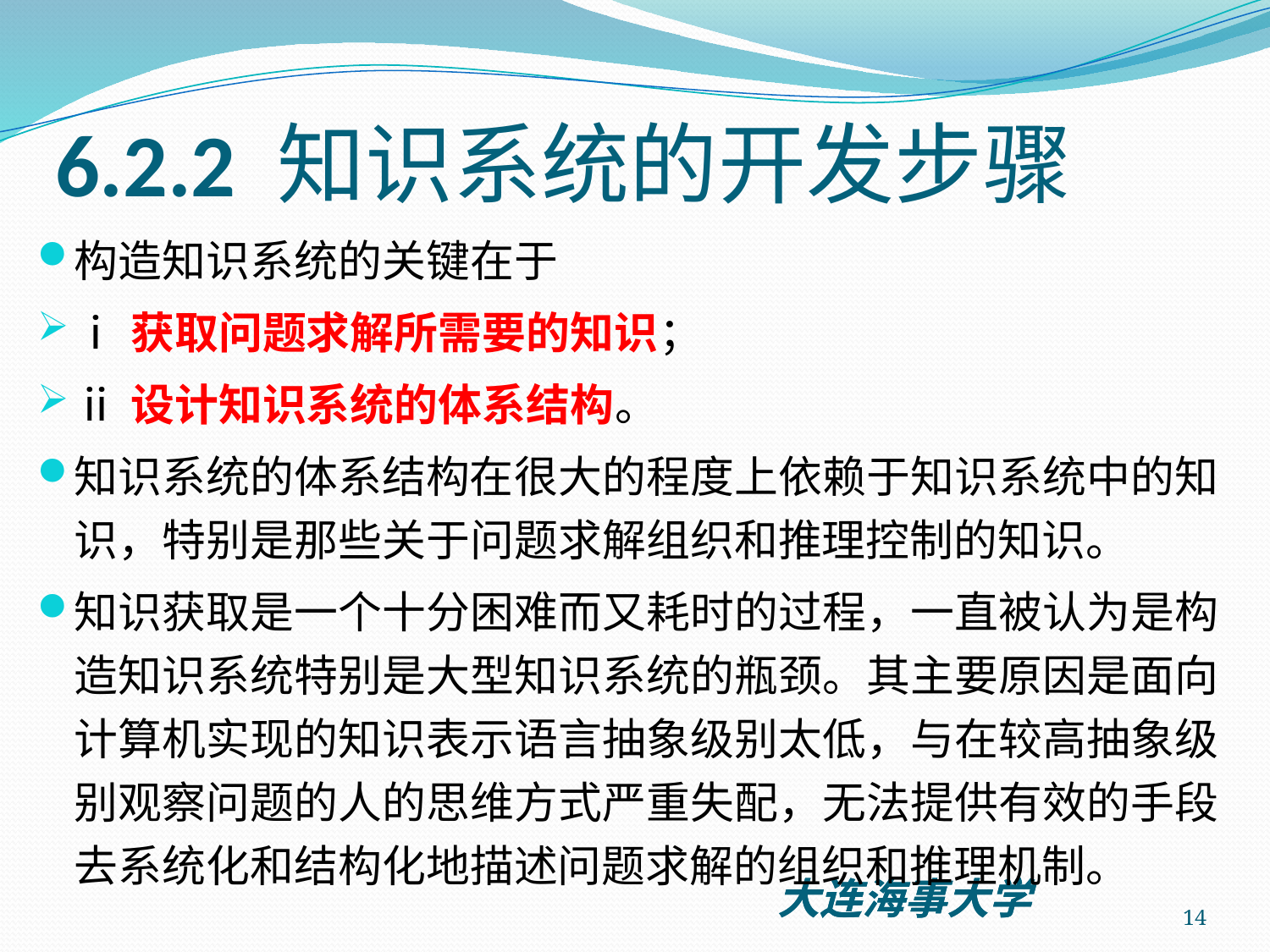

# 6.2.2 知识系统的开发步骤
构造知识系统的关键在于
ⅰ 获取问题求解所需要的知识；
ⅱ 设计知识系统的体系结构。
知识系统的体系结构在很大的程度上依赖于知识系统中的知识，特别是那些关于问题求解组织和推理控制的知识。
知识获取是一个十分困难而又耗时的过程，一直被认为是构造知识系统特别是大型知识系统的瓶颈。其主要原因是面向计算机实现的知识表示语言抽象级别太低，与在较高抽象级别观察问题的人的思维方式严重失配，无法提供有效的手段去系统化和结构化地描述问题求解的组织和推理机制。

14